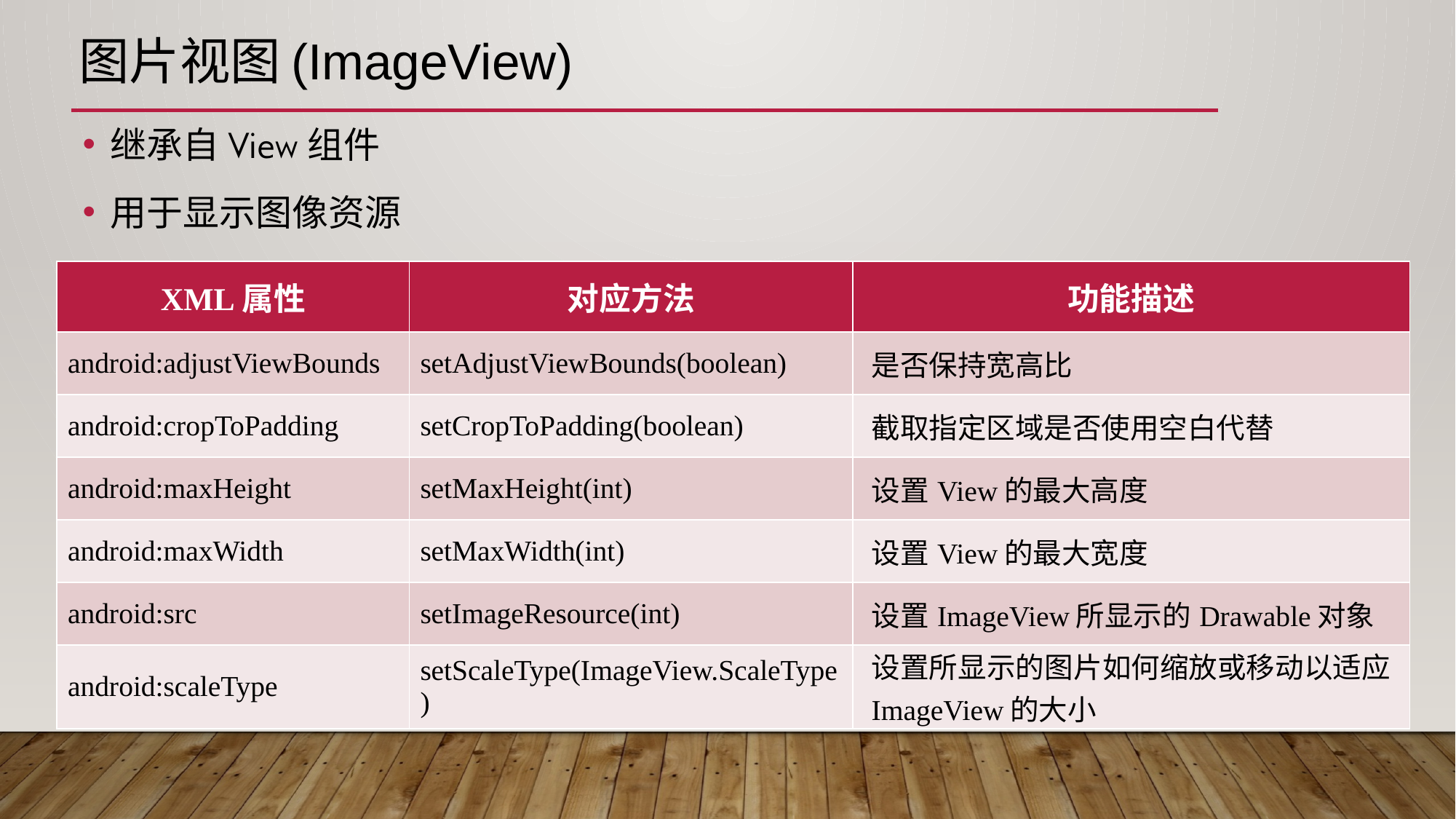

# 图片视图(ImageView)
继承自View组件
用于显示图像资源
| XML属性 | 对应方法 | 功能描述 |
| --- | --- | --- |
| android:adjustViewBounds | setAdjustViewBounds(boolean) | 是否保持宽高比 |
| android:cropToPadding | setCropToPadding(boolean) | 截取指定区域是否使用空白代替 |
| android:maxHeight | setMaxHeight(int) | 设置View的最大高度 |
| android:maxWidth | setMaxWidth(int) | 设置View的最大宽度 |
| android:src | setImageResource(int) | 设置ImageView所显示的Drawable对象 |
| android:scaleType | setScaleType(ImageView.ScaleType) | 设置所显示的图片如何缩放或移动以适应ImageView的大小 |